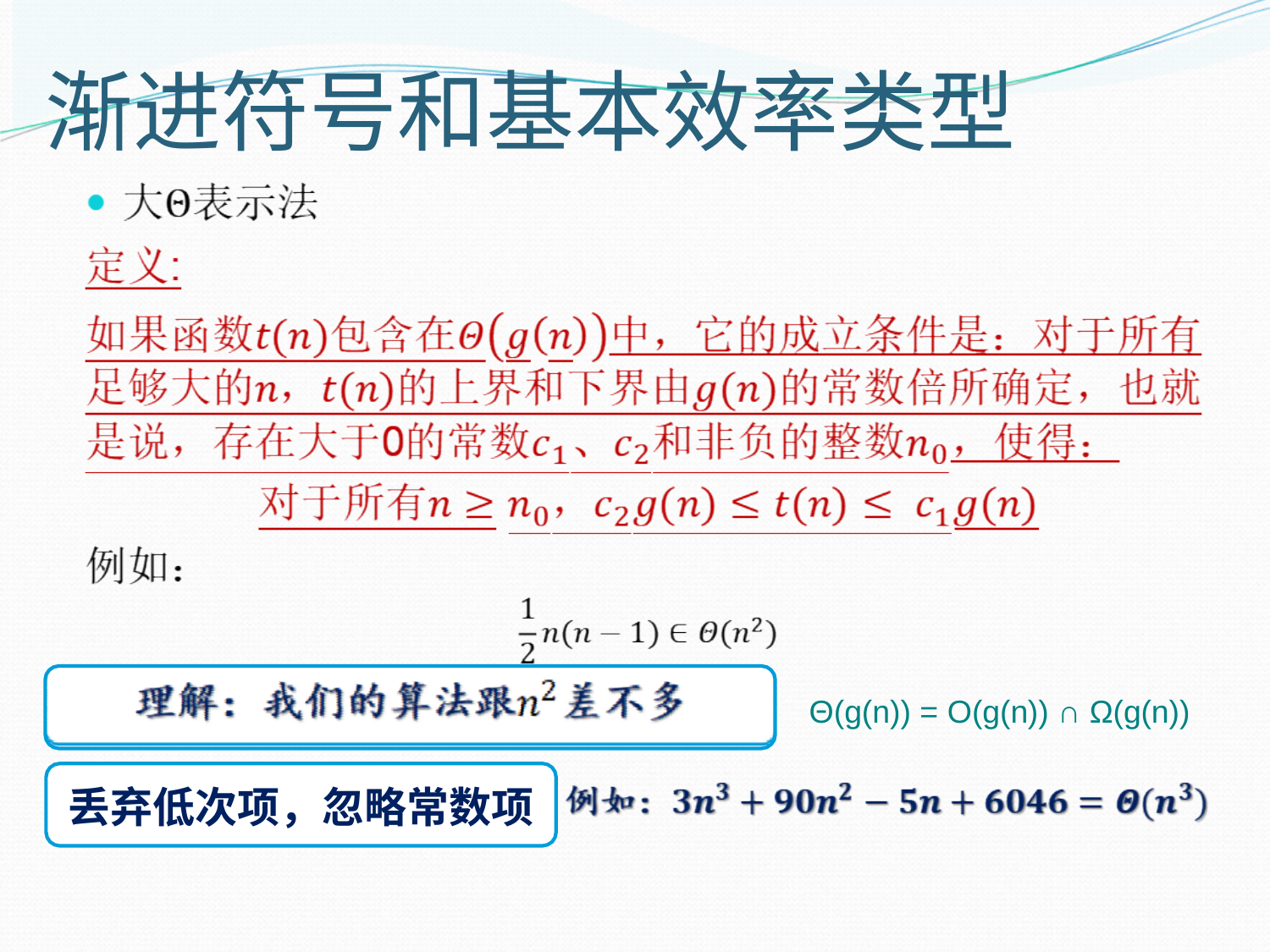

# 渐进符号和基本效率类型

Θ(g(n)) = O(g(n)) ∩ Ω(g(n))

丢弃低次项，忽略常数项